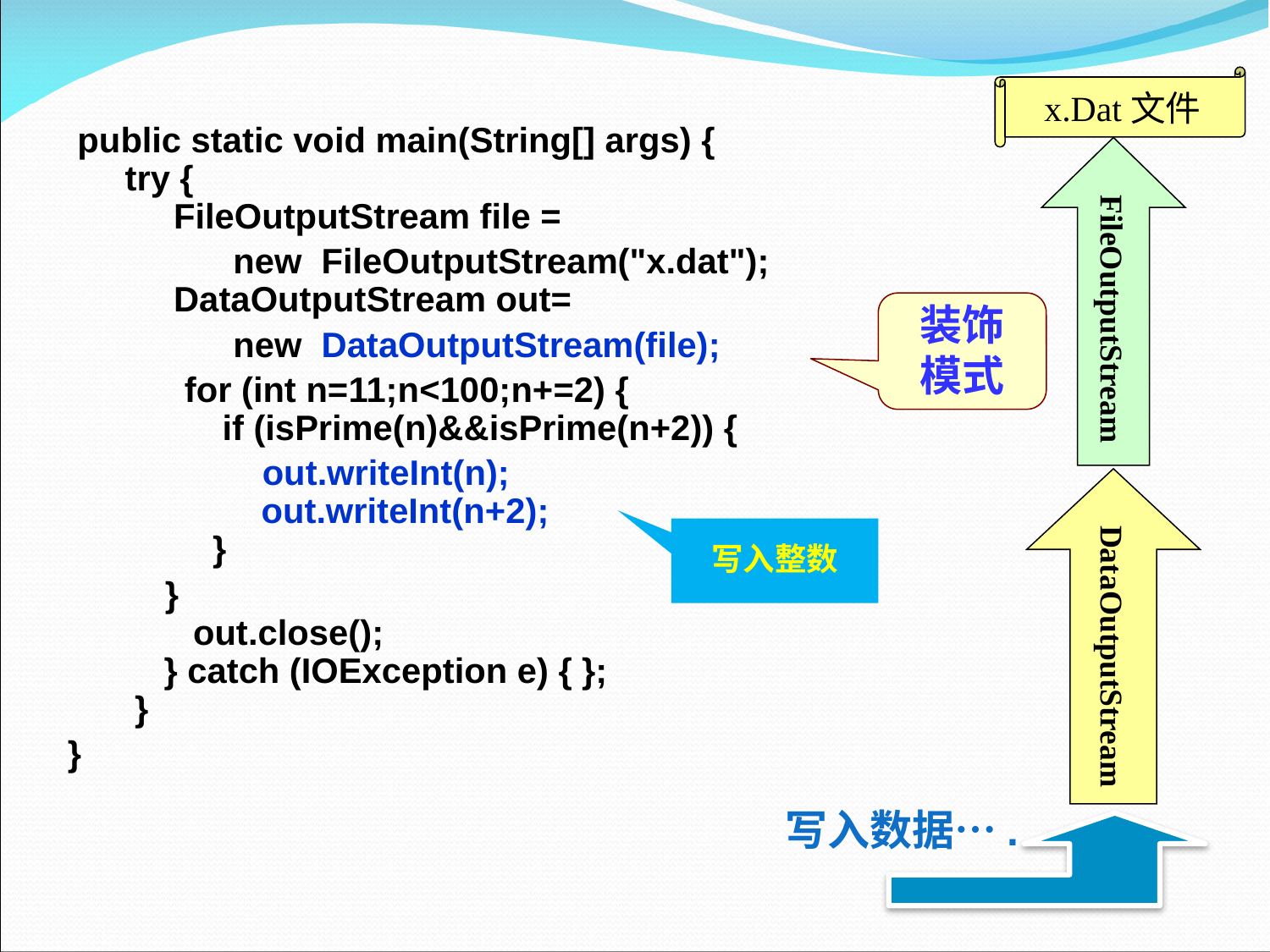

x.Dat文件
 public static void main(String[] args) {
  try {
       FileOutputStream file =
                 new  FileOutputStream("x.dat");
       DataOutputStream out=
                 new  DataOutputStream(file);
            for (int n=11;n<100;n+=2) {
            if (isPrime(n)&&isPrime(n+2)) {
                    out.writeInt(n);
                out.writeInt(n+2);
           }
          }
         out.close();
      } catch (IOException e) { };
   }
}
FileOutputStream
装饰
模式
DataOutputStream
写入整数
写入数据….